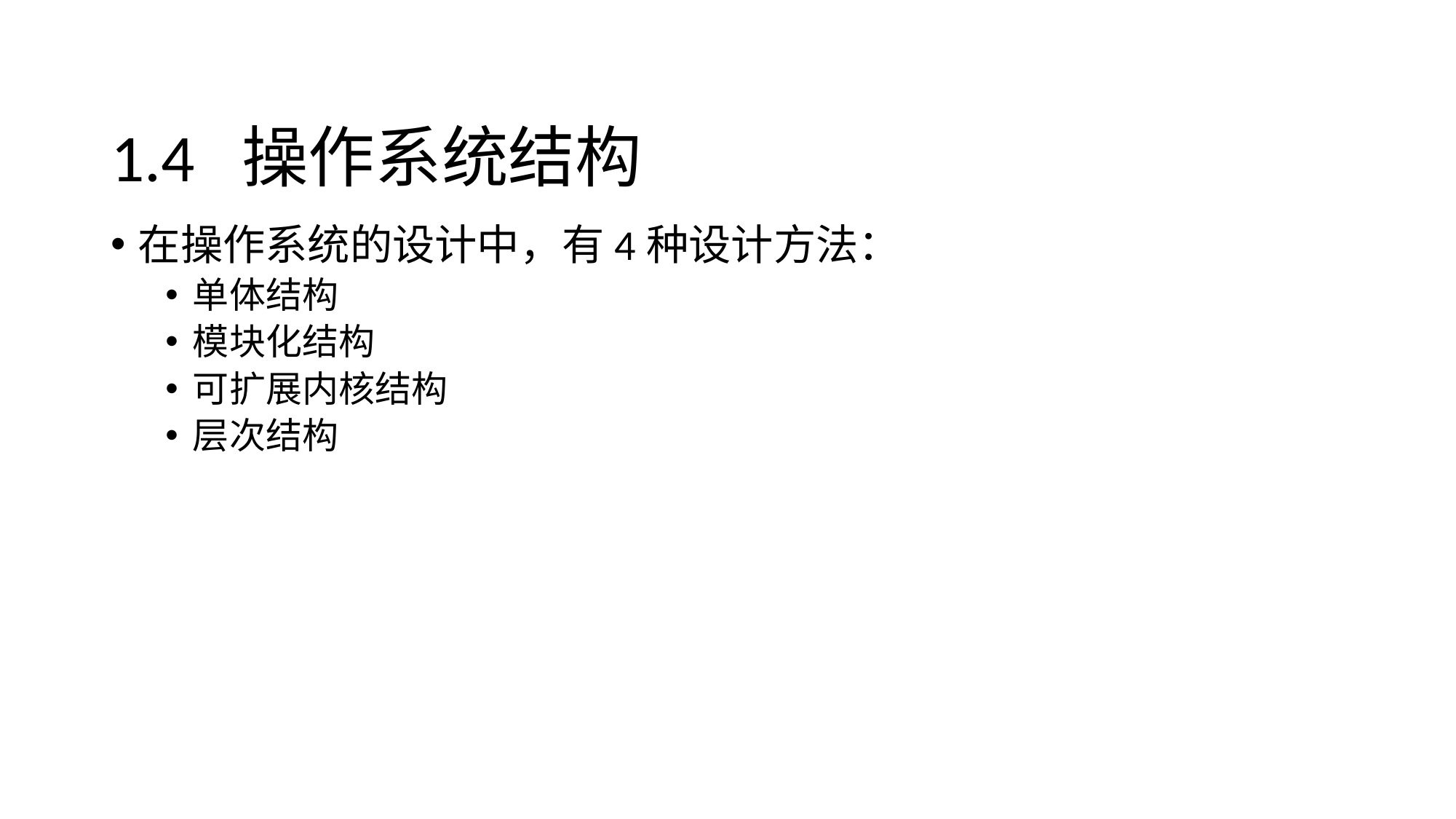

# 1.4  操作系统结构
在操作系统的设计中，有4种设计方法：
单体结构
模块化结构
可扩展内核结构
层次结构
1